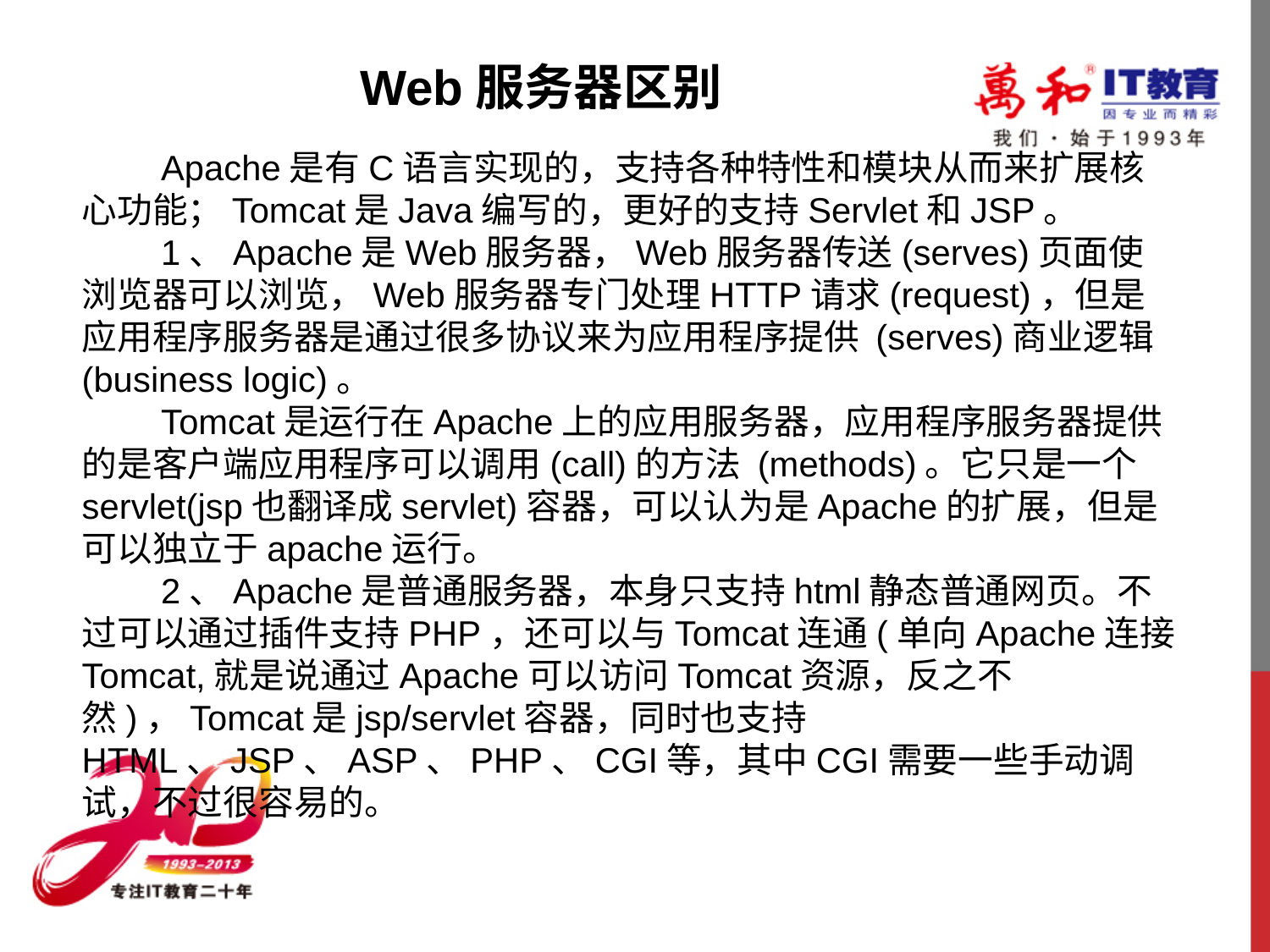

Web服务器区别

　　Apache是有C语言实现的，支持各种特性和模块从而来扩展核心功能；Tomcat是Java编写的，更好的支持Servlet和JSP。
　　1、Apache是Web服务器，Web服务器传送(serves)页面使浏览器可以浏览，Web服务器专门处理HTTP请求(request)，但是应用程序服务器是通过很多协议来为应用程序提供 (serves)商业逻辑(business logic)。
　　Tomcat是运行在Apache上的应用服务器，应用程序服务器提供的是客户端应用程序可以调用(call)的方法 (methods)。它只是一个servlet(jsp也翻译成servlet)容器，可以认为是Apache的扩展，但是可以独立于apache运行。
　　2、Apache是普通服务器，本身只支持html静态普通网页。不过可以通过插件支持PHP，还可以与Tomcat连通(单向Apache连接Tomcat,就是说通过Apache可以访问Tomcat资源，反之不然)，Tomcat是jsp/servlet容器，同时也支持HTML、JSP、ASP、PHP、CGI等，其中CGI需要一些手动调试，不过很容易的。